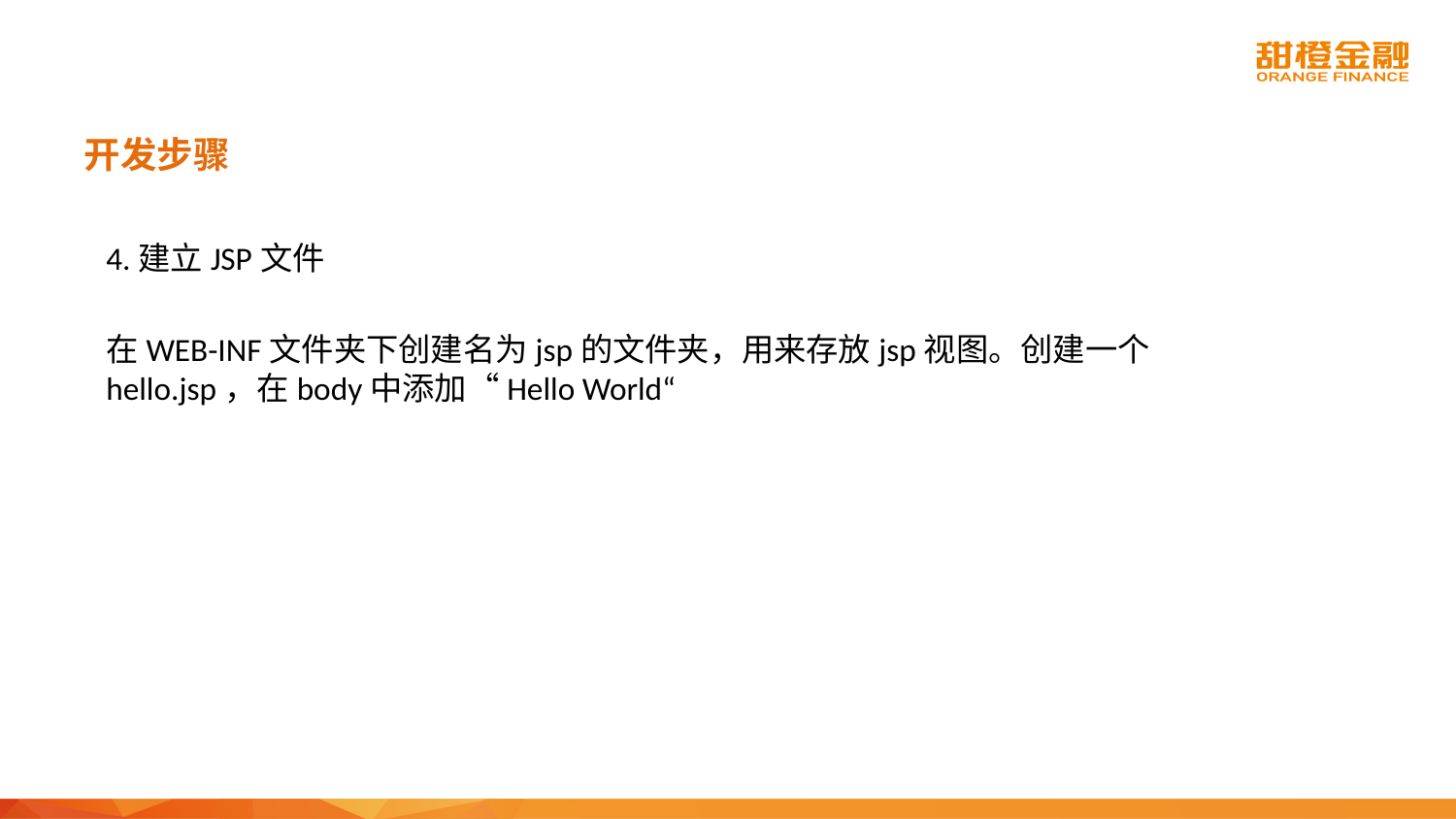

开发步骤

4.建立JSP文件

在WEB-INF文件夹下创建名为jsp的文件夹，用来存放jsp视图。创建一个hello.jsp，在body中添加“Hello World“